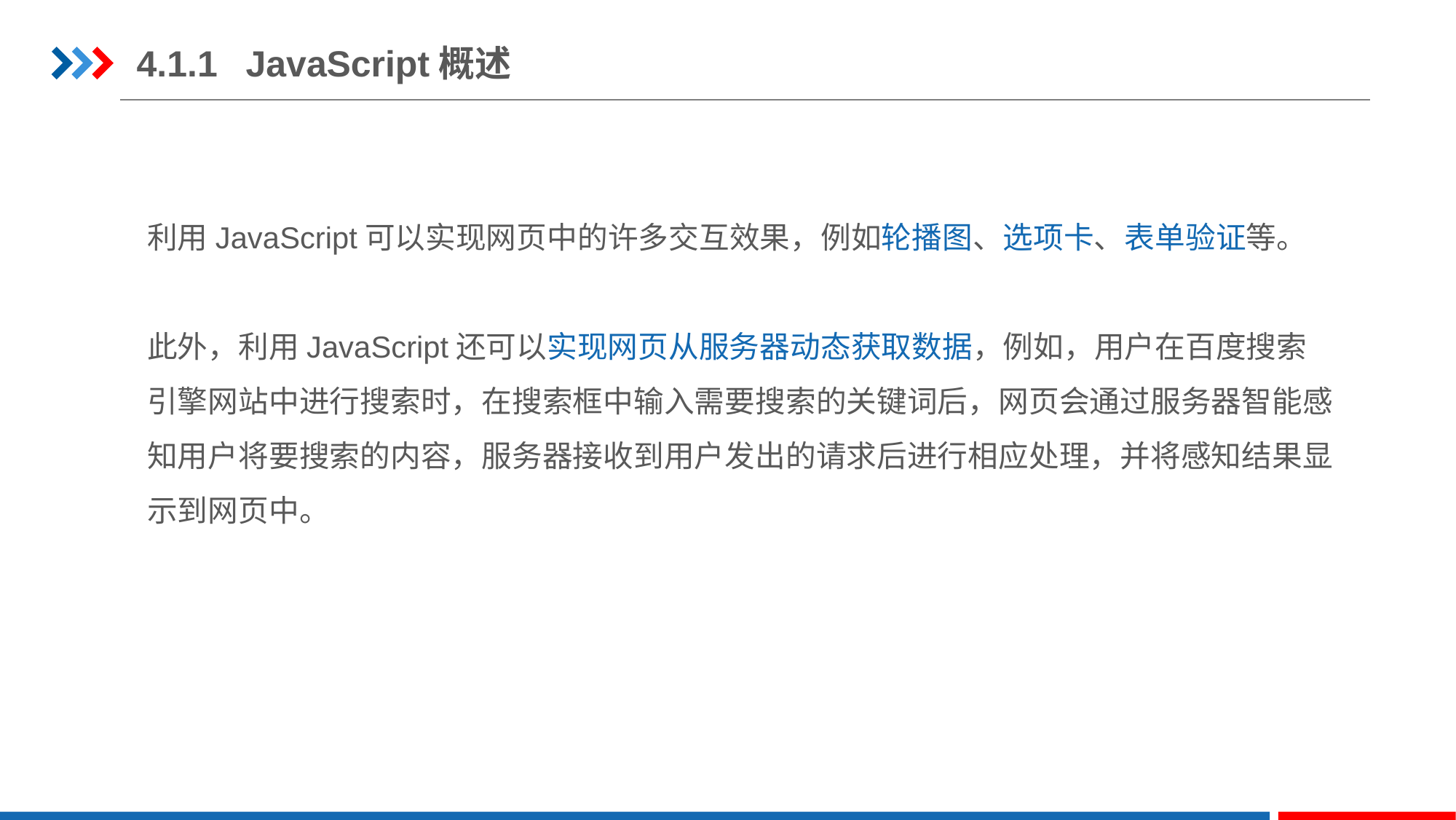

4.1.1	JavaScript概述
利用JavaScript可以实现网页中的许多交互效果，例如轮播图、选项卡、表单验证等。

此外，利用JavaScript还可以实现网页从服务器动态获取数据，例如，用户在百度搜索引擎网站中进行搜索时，在搜索框中输入需要搜索的关键词后，网页会通过服务器智能感知用户将要搜索的内容，服务器接收到用户发出的请求后进行相应处理，并将感知结果显示到网页中。